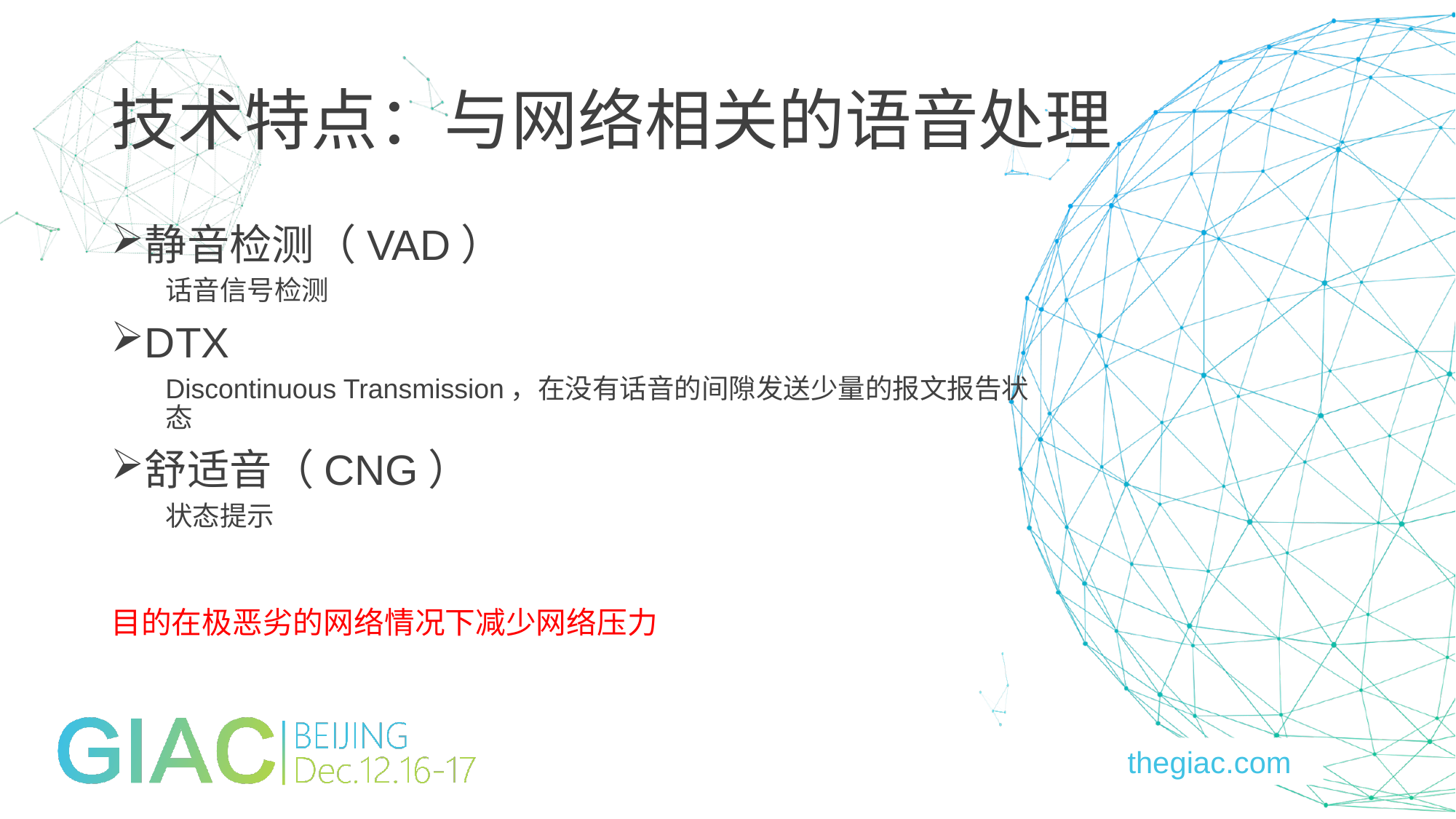

# 技术特点：与网络相关的语音处理
静音检测（VAD）
话音信号检测
DTX
Discontinuous Transmission，在没有话音的间隙发送少量的报文报告状态
舒适音（CNG）
状态提示

目的在极恶劣的网络情况下减少网络压力